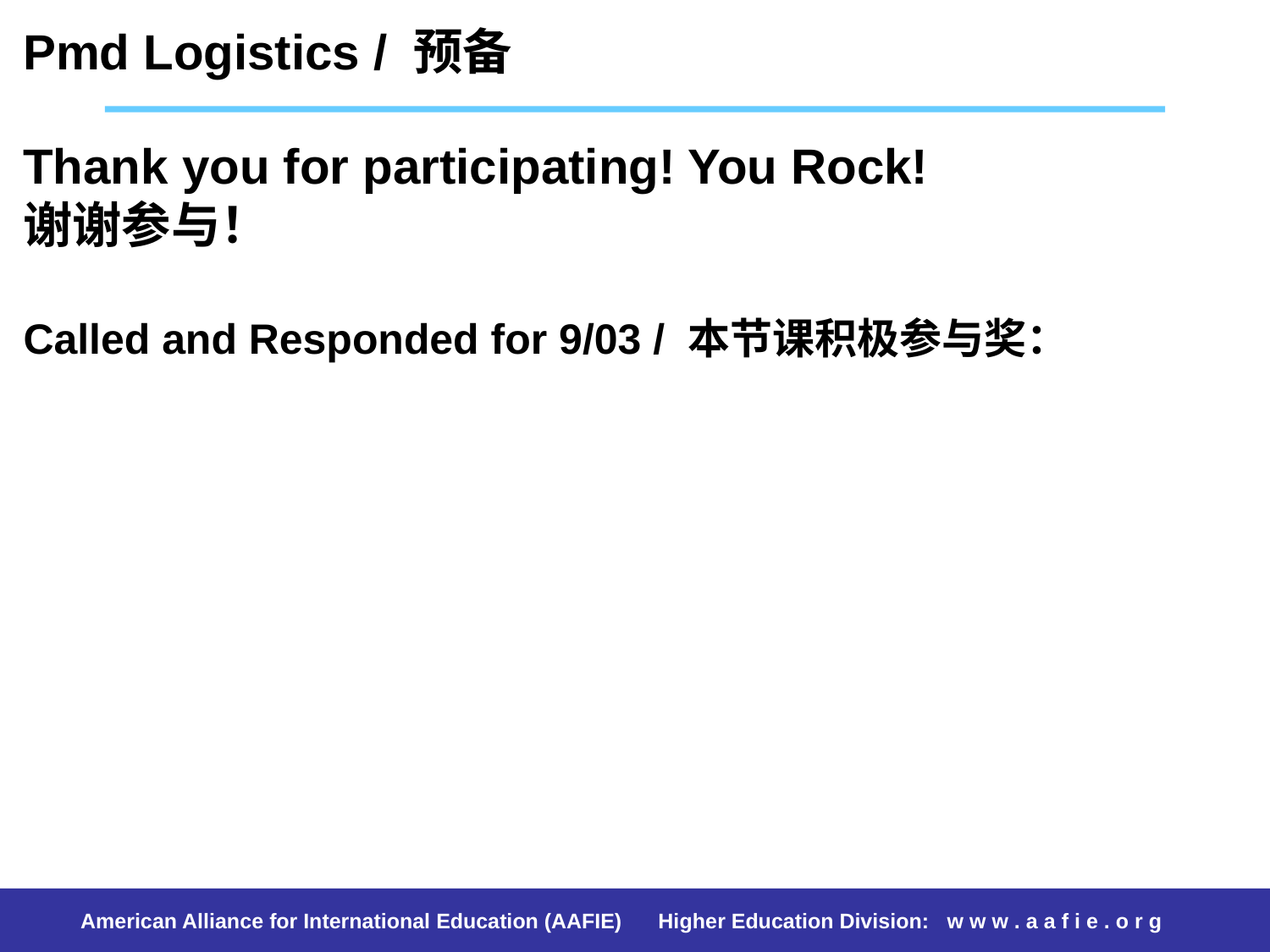

Pmd Logistics / 预备
Thank you for participating! You Rock!
谢谢参与！

Called and Responded for 9/03 / 本节课积极参与奖：